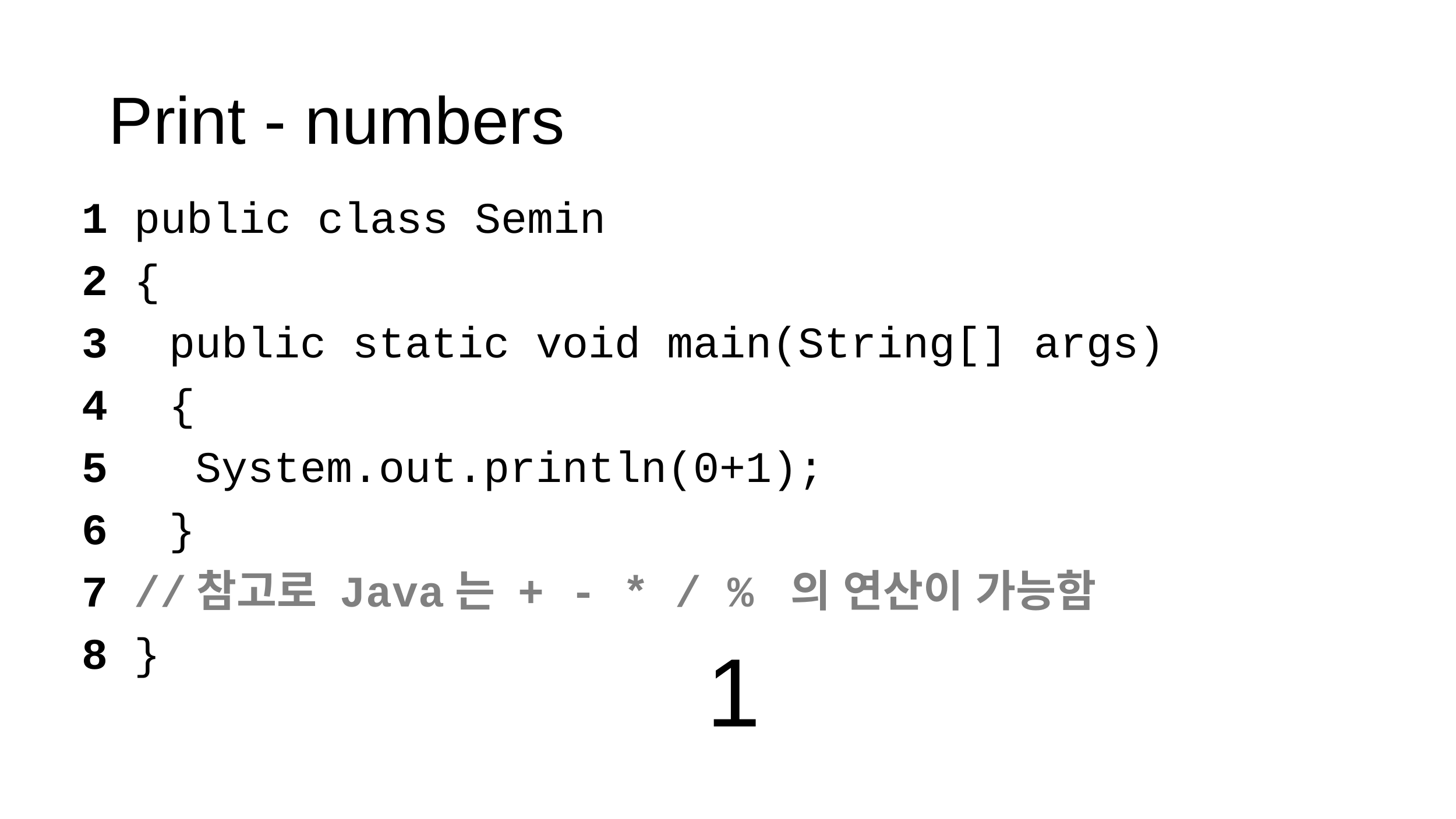

# Print - numbers
1 public class Semin
2 {
3 	public static void main(String[] args)
4 	{
5 	 System.out.println(0+1);
6	}
7 //참고로 Java는 + - * / % 의 연산이 가능함
8 }
1